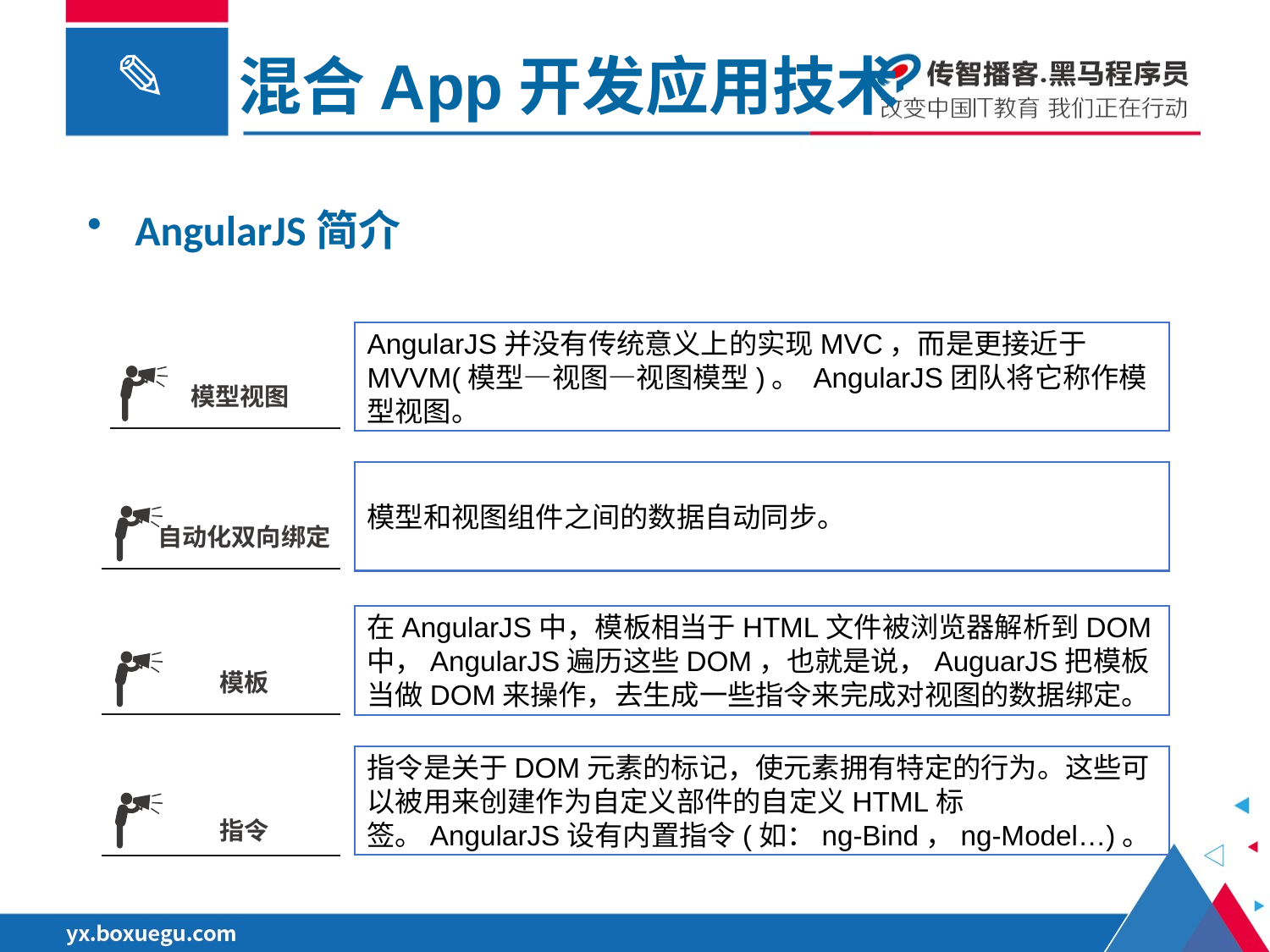

混合App开发应用技术
AngularJS简介
AngularJS并没有传统意义上的实现MVC，而是更接近于MVVM(模型—视图—视图模型)。 AngularJS团队将它称作模型视图。

模型视图
模型和视图组件之间的数据自动同步。

自动化双向绑定
在AngularJS中，模板相当于HTML文件被浏览器解析到DOM中，AngularJS遍历这些DOM，也就是说，AuguarJS把模板当做DOM来操作，去生成一些指令来完成对视图的数据绑定。

模板
指令是关于DOM元素的标记，使元素拥有特定的行为。这些可以被用来创建作为自定义部件的自定义HTML标签。AngularJS设有内置指令(如：ng-Bind，ng-Model…)。

指令